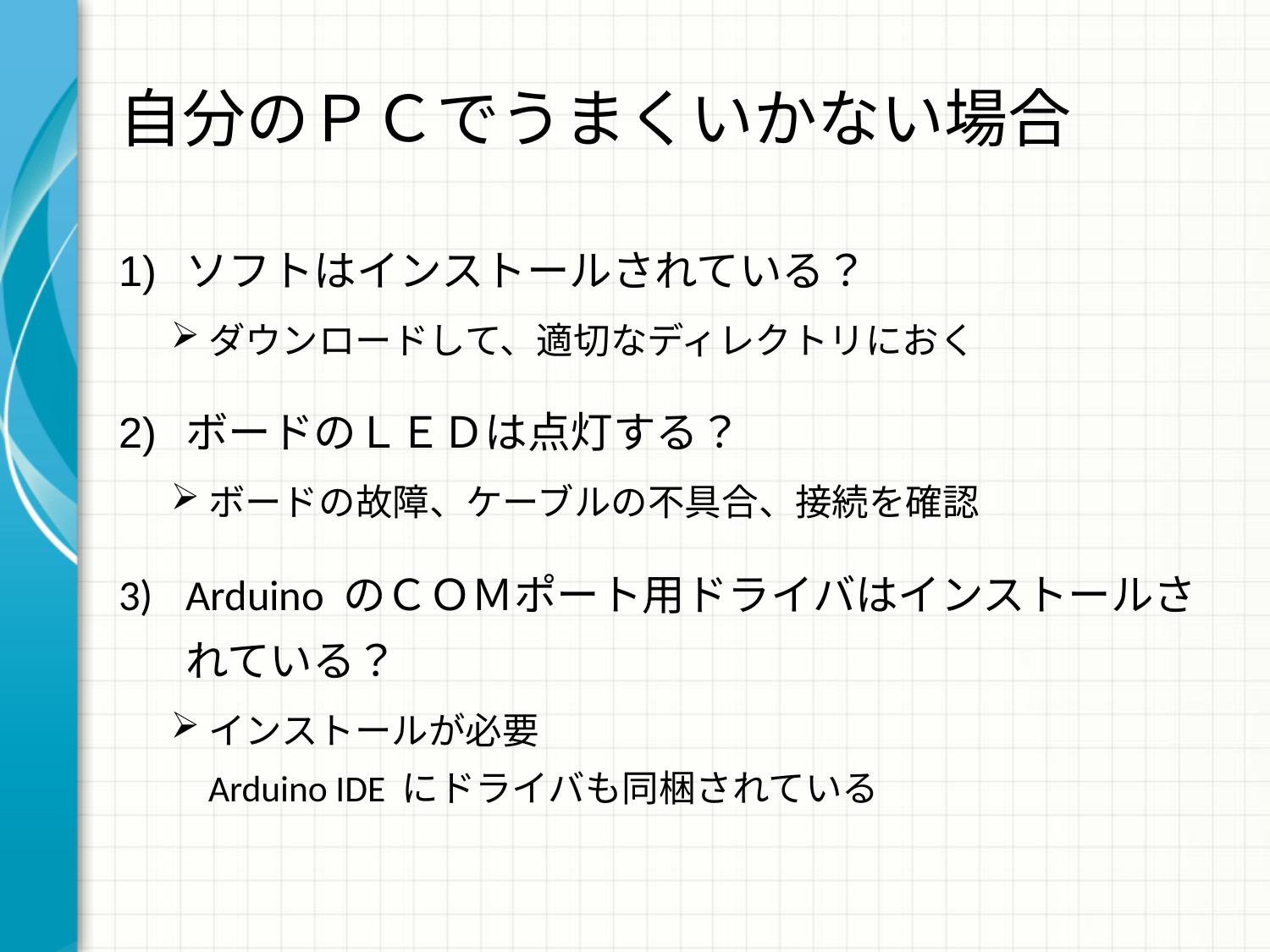

# 自分のＰＣでうまくいかない場合
ソフトはインストールされている？
ダウンロードして、適切なディレクトリにおく
ボードのＬＥＤは点灯する？
ボードの故障、ケーブルの不具合、接続を確認
Arduino のＣＯＭポート用ドライバはインストールされている？
インストールが必要
Arduino IDE にドライバも同梱されている